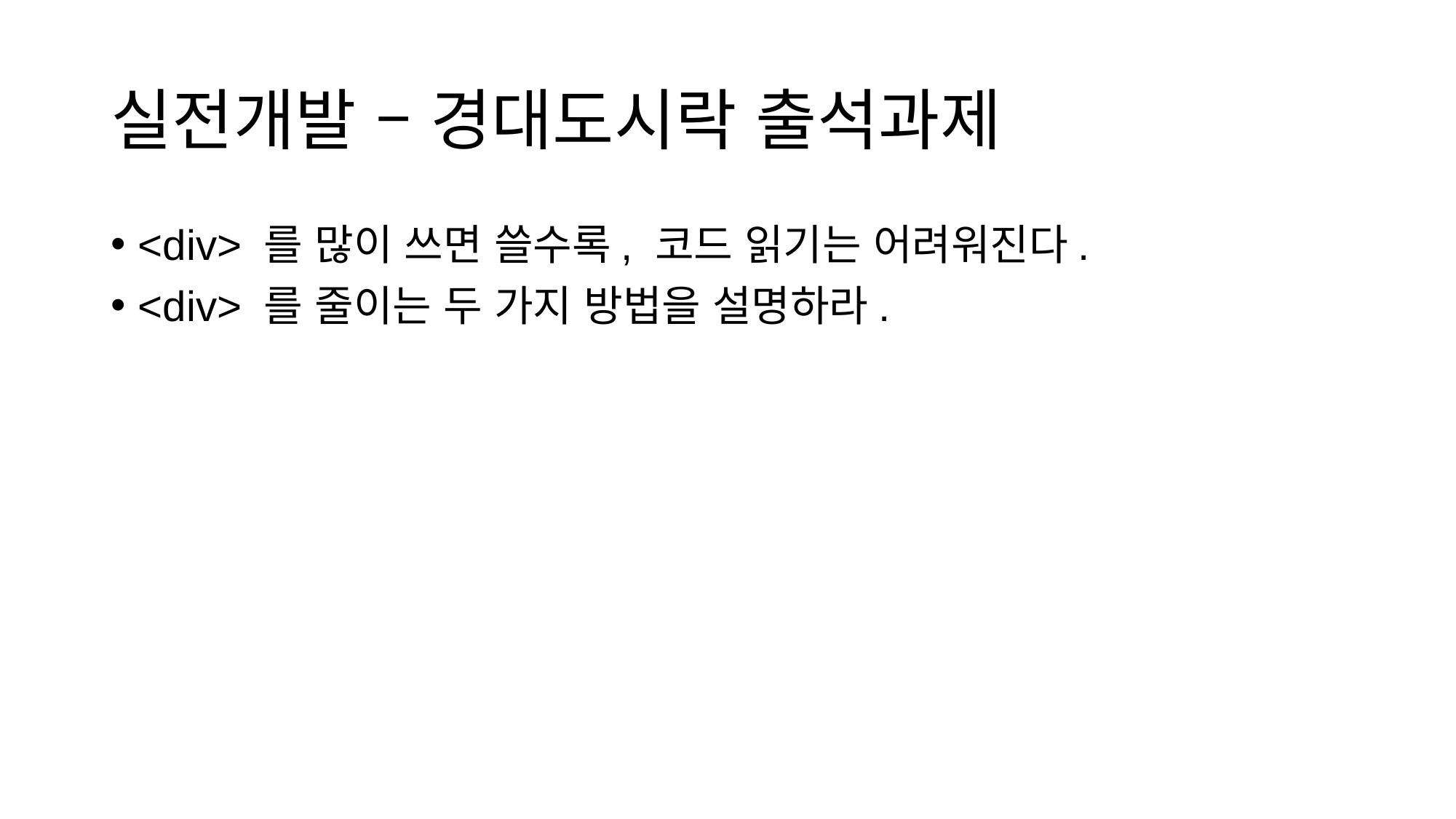

# 실전개발 – 경대도시락 출석과제
<div> 를 많이 쓰면 쓸수록, 코드 읽기는 어려워진다.
<div> 를 줄이는 두 가지 방법을 설명하라.